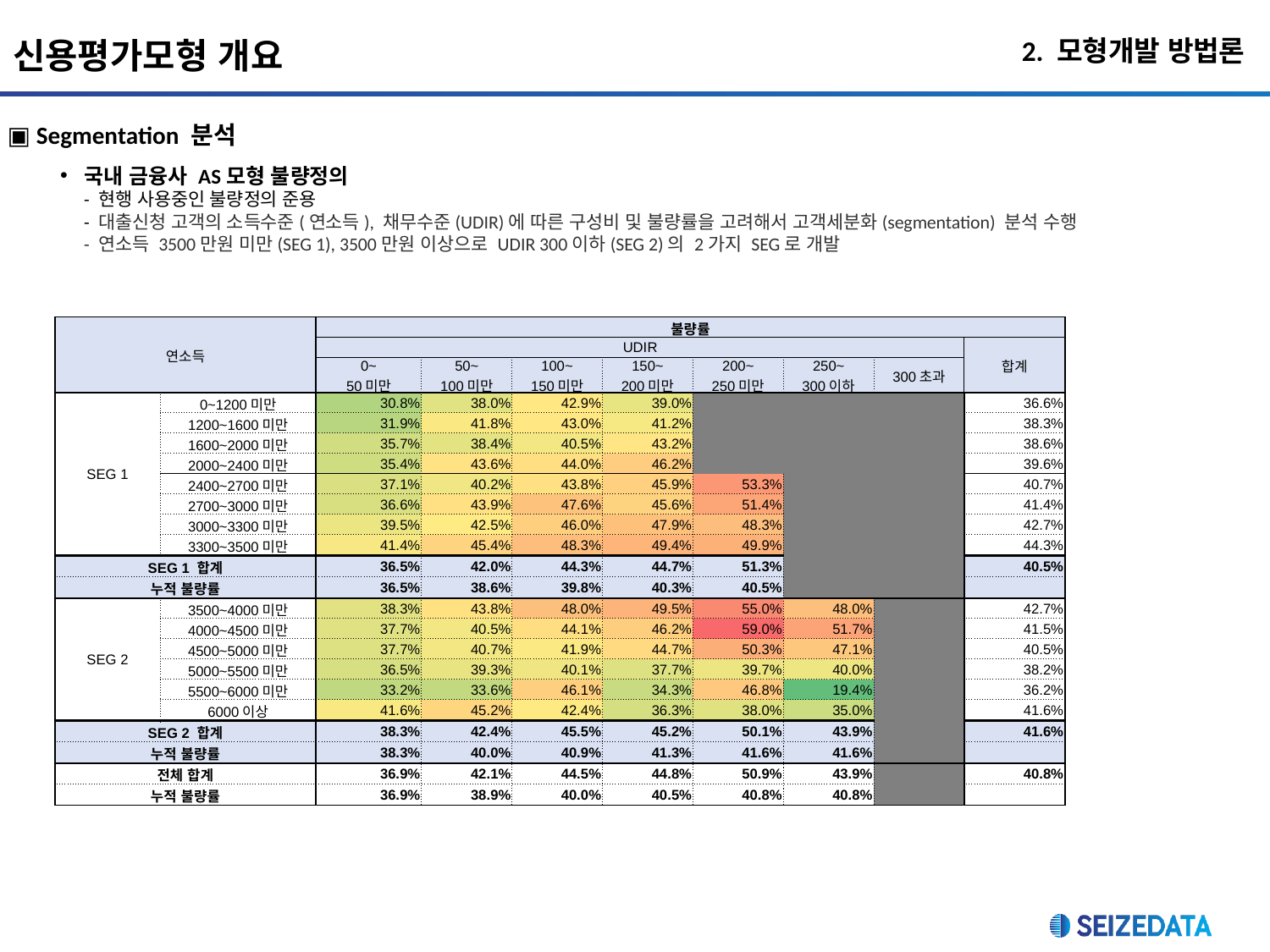

신용평가모형 개요
2. 모형개발 방법론
▣ Segmentation 분석
국내 금융사 AS모형 불량정의
- 현행 사용중인 불량정의 준용
- 대출신청 고객의 소득수준(연소득), 채무수준(UDIR)에 따른 구성비 및 불량률을 고려해서 고객세분화(segmentation) 분석 수행
- 연소득 3500만원 미만(SEG 1), 3500만원 이상으로 UDIR 300이하(SEG 2)의 2가지 SEG로 개발

| 연소득 |  | 불량률 |  |  |  |  |  |  |  |
| --- | --- | --- | --- | --- | --- | --- | --- | --- | --- |
|  |  | UDIR |  |  |  |  |  |  | 합계 |
|  |  | 0~ 50미만 | 50~ 100미만 | 100~ 150미만 | 150~ 200미만 | 200~ 250미만 | 250~ 300이하 | 300초과 |  |
| SEG 1 | 0~1200미만 | 30.8% | 38.0% | 42.9% | 39.0% |  |  |  | 36.6% |
|  | 1200~1600미만 | 31.9% | 41.8% | 43.0% | 41.2% |  |  |  | 38.3% |
|  | 1600~2000미만 | 35.7% | 38.4% | 40.5% | 43.2% |  |  |  | 38.6% |
|  | 2000~2400미만 | 35.4% | 43.6% | 44.0% | 46.2% |  |  |  | 39.6% |
|  | 2400~2700미만 | 37.1% | 40.2% | 43.8% | 45.9% | 53.3% |  |  | 40.7% |
|  | 2700~3000미만 | 36.6% | 43.9% | 47.6% | 45.6% | 51.4% |  |  | 41.4% |
|  | 3000~3300미만 | 39.5% | 42.5% | 46.0% | 47.9% | 48.3% |  |  | 42.7% |
|  | 3300~3500미만 | 41.4% | 45.4% | 48.3% | 49.4% | 49.9% |  |  | 44.3% |
| SEG 1 합계 |  | 36.5% | 42.0% | 44.3% | 44.7% | 51.3% |  |  | 40.5% |
| 누적 불량률 |  | 36.5% | 38.6% | 39.8% | 40.3% | 40.5% |  |  |  |
| SEG 2 | 3500~4000미만 | 38.3% | 43.8% | 48.0% | 49.5% | 55.0% | 48.0% |  | 42.7% |
|  | 4000~4500미만 | 37.7% | 40.5% | 44.1% | 46.2% | 59.0% | 51.7% |  | 41.5% |
|  | 4500~5000미만 | 37.7% | 40.7% | 41.9% | 44.7% | 50.3% | 47.1% |  | 40.5% |
|  | 5000~5500미만 | 36.5% | 39.3% | 40.1% | 37.7% | 39.7% | 40.0% |  | 38.2% |
|  | 5500~6000미만 | 33.2% | 33.6% | 46.1% | 34.3% | 46.8% | 19.4% |  | 36.2% |
|  | 6000이상 | 41.6% | 45.2% | 42.4% | 36.3% | 38.0% | 35.0% |  | 41.6% |
| SEG 2 합계 |  | 38.3% | 42.4% | 45.5% | 45.2% | 50.1% | 43.9% |  | 41.6% |
| 누적 불량률 |  | 38.3% | 40.0% | 40.9% | 41.3% | 41.6% | 41.6% |  |  |
| 전체 합계 |  | 36.9% | 42.1% | 44.5% | 44.8% | 50.9% | 43.9% |  | 40.8% |
| 누적 불량률 |  | 36.9% | 38.9% | 40.0% | 40.5% | 40.8% | 40.8% |  |  |